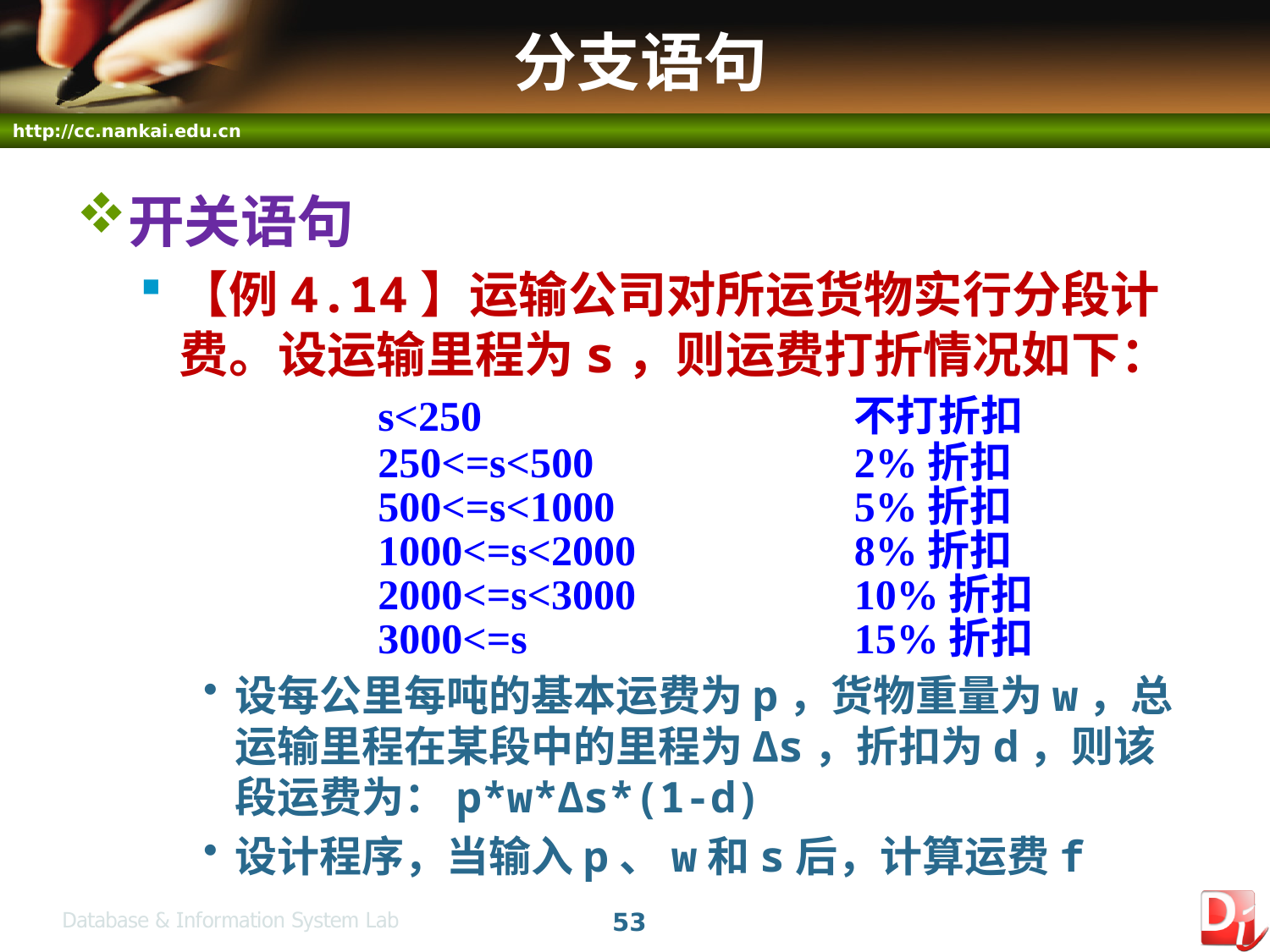

# 分支语句
开关语句
【例4.14】运输公司对所运货物实行分段计费。设运输里程为s，则运费打折情况如下：
    		s<250			        不打折扣
			250<=s<500		         2%折扣
			500<=s<1000		         5%折扣
			1000<=s<2000	         8%折扣
			2000<=s<3000	         10%折扣
			3000<=s		         15%折扣
设每公里每吨的基本运费为p，货物重量为w，总运输里程在某段中的里程为Δs，折扣为d，则该段运费为：p*w*Δs*(1-d)
设计程序，当输入p、w和s后，计算运费f
53
Database & Information System Lab